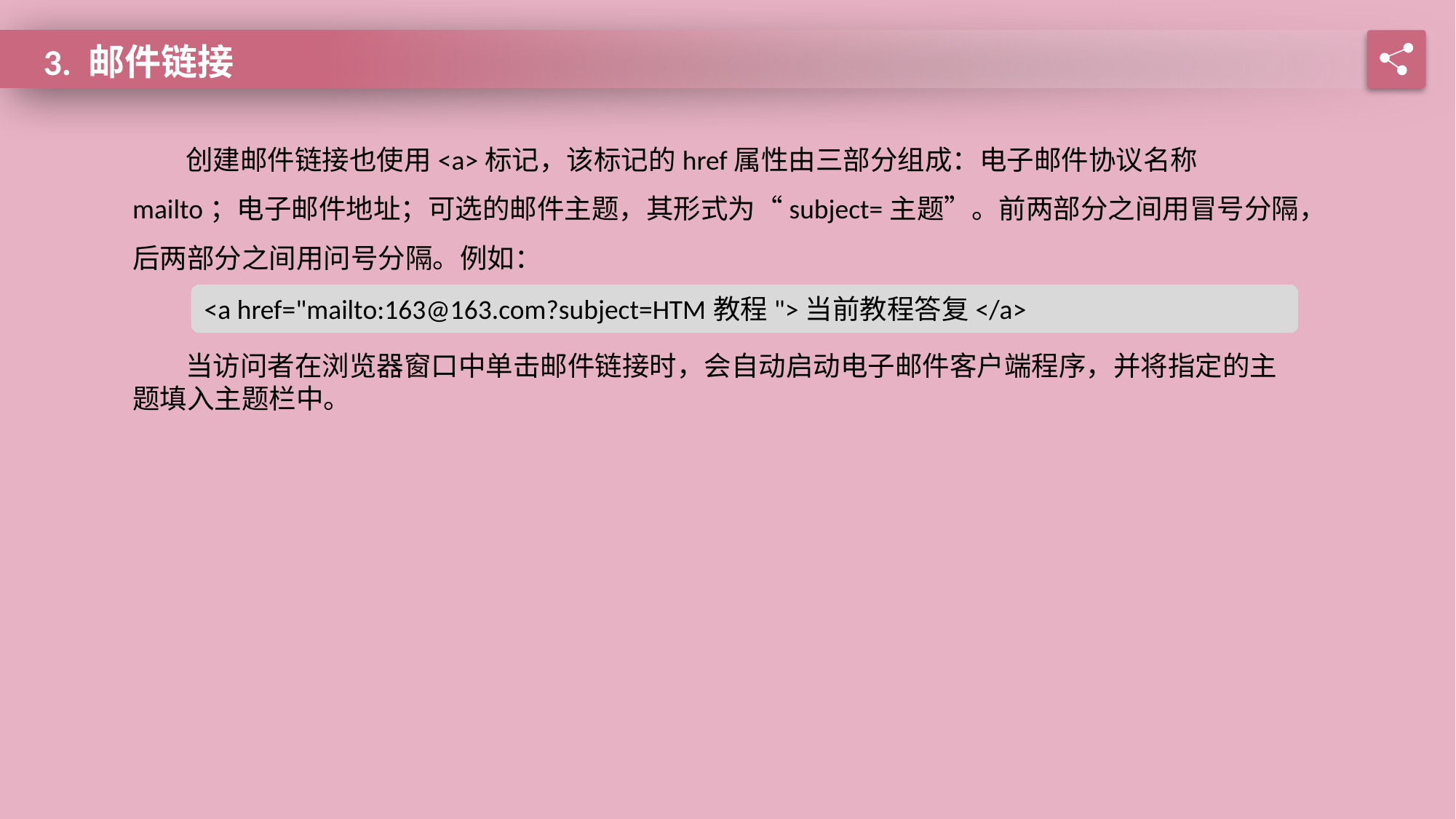

3. 邮件链接
创建邮件链接也使用<a>标记，该标记的href属性由三部分组成：电子邮件协议名称mailto；电子邮件地址；可选的邮件主题，其形式为“subject=主题”。前两部分之间用冒号分隔，后两部分之间用问号分隔。例如：
<a href="mailto:163@163.com?subject=HTM教程">当前教程答复</a>
当访问者在浏览器窗口中单击邮件链接时，会自动启动电子邮件客户端程序，并将指定的主题填入主题栏中。